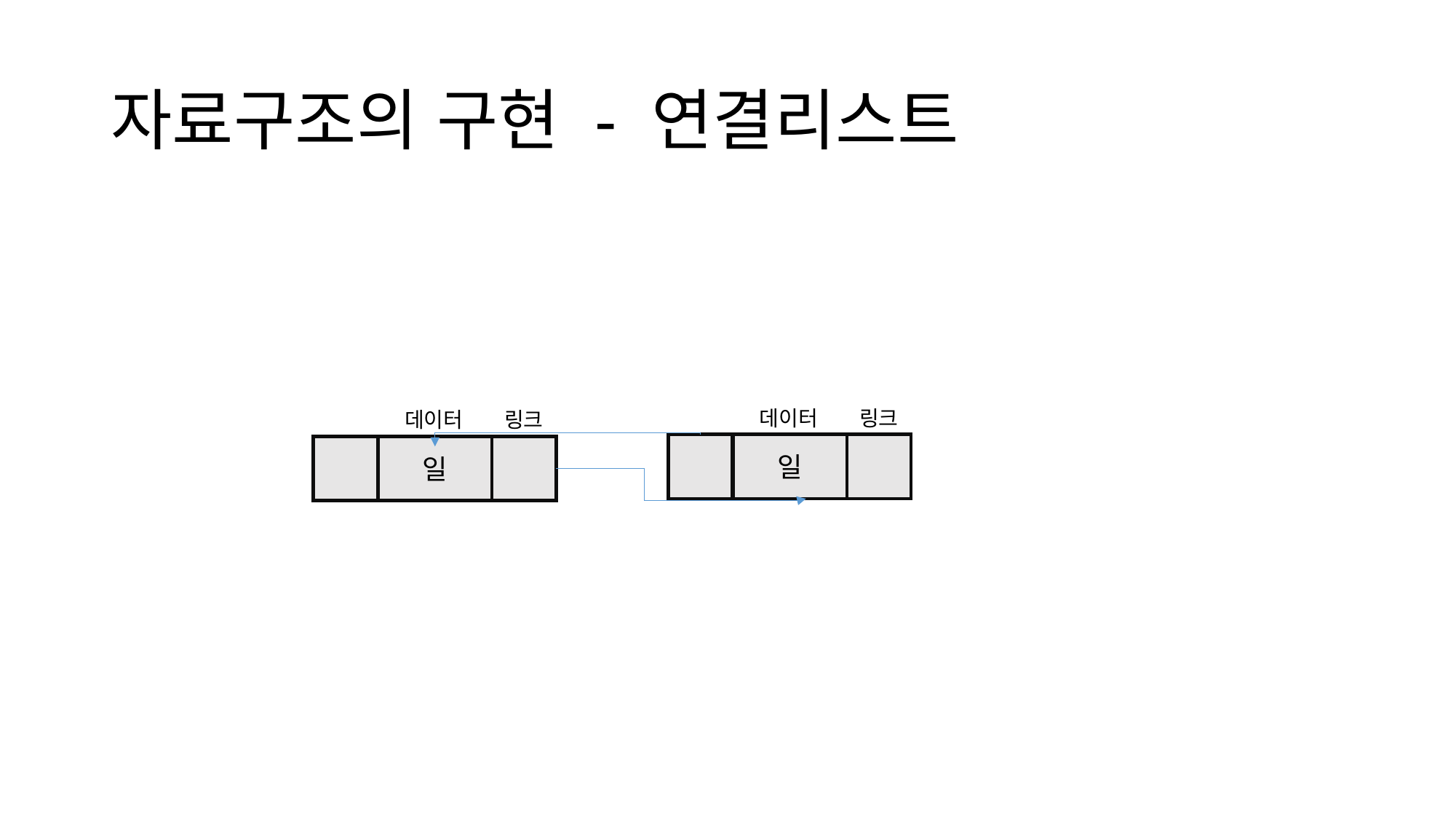

# 자료구조의 구현 - 연결리스트
데이터
링크

일
데이터
링크

일